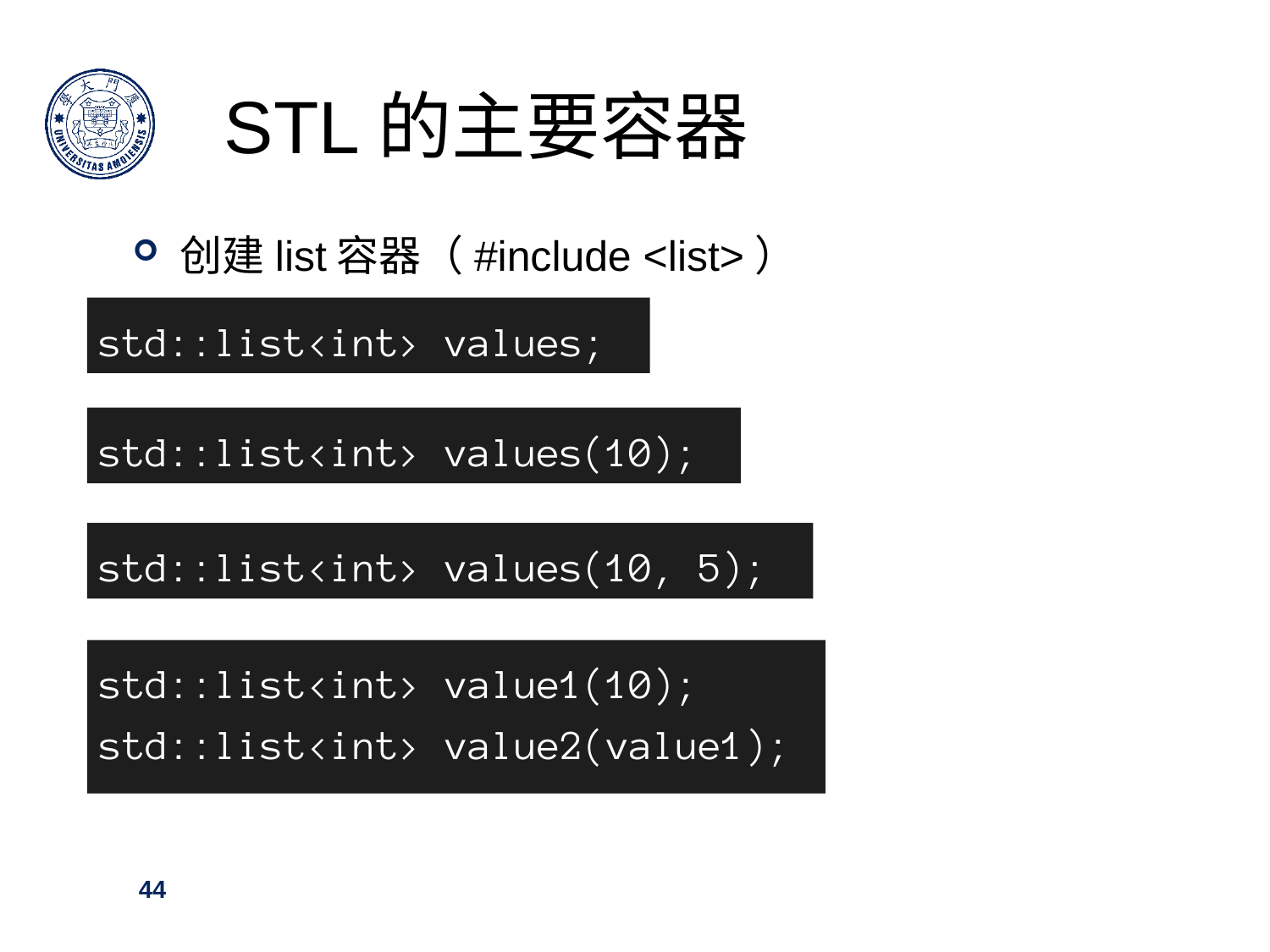

# STL的主要容器
创建list容器（#include <list>）
std::list<int> values;
std::list<int> values(10);
std::list<int> values(10, 5);
std::list<int> value1(10);
std::list<int> value2(value1);
44